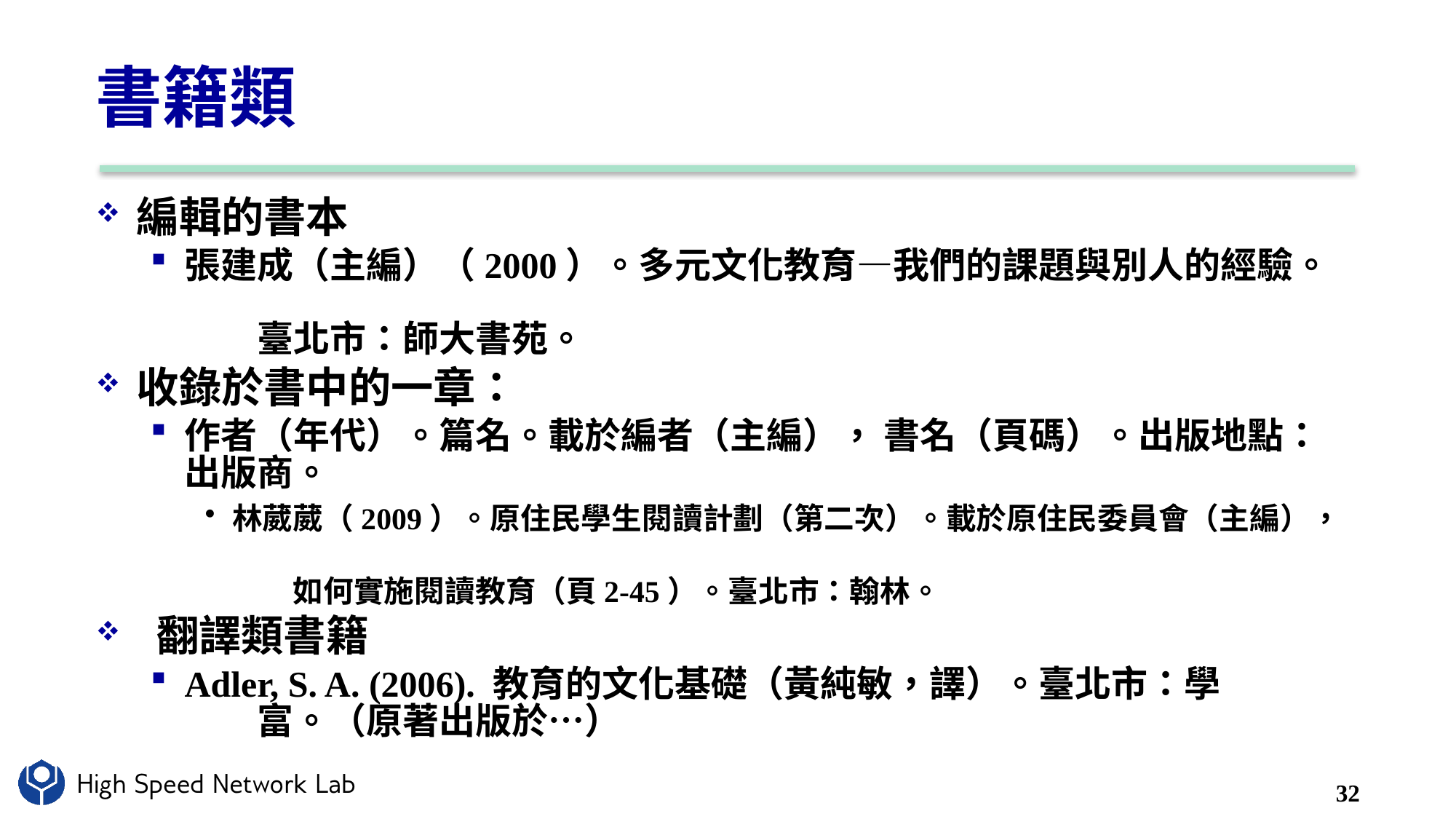

# 書籍類
編輯的書本
張建成（主編）（2000）。多元文化教育—我們的課題與別人的經驗。
　　臺北市：師大書苑。
收錄於書中的一章：
作者（年代）。篇名。載於編者（主編）， 書名（頁碼）。出版地點：出版商。
林葳葳（2009）。原住民學生閱讀計劃（第二次）。載於原住民委員會（主編），
　　如何實施閱讀教育（頁2-45）。臺北市：翰林。
 翻譯類書籍
Adler, S. A. (2006). 教育的文化基礎（黃純敏，譯）。臺北市：學
　　富。（原著出版於…）

32